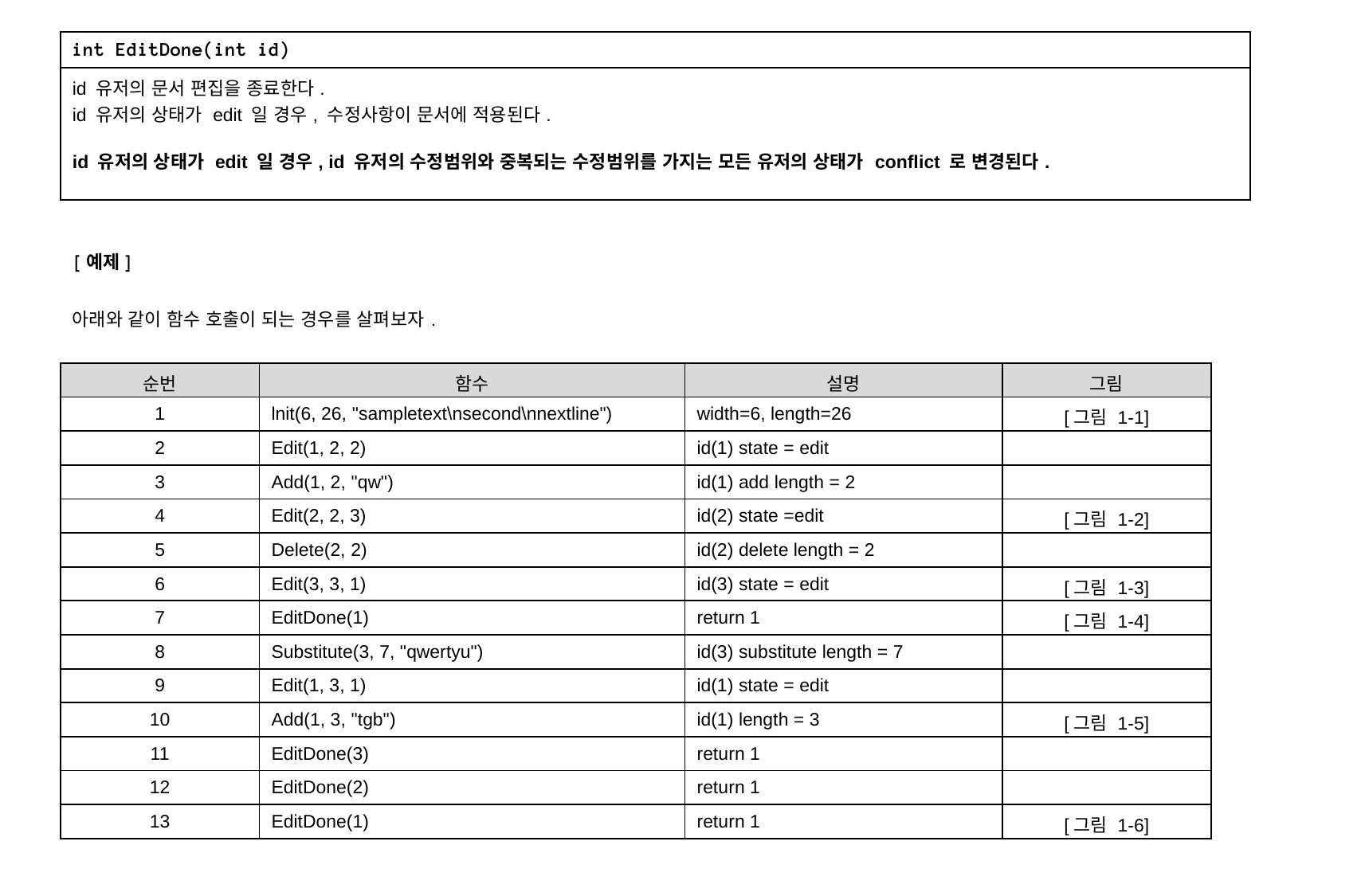

| int EditDone(int id) |
| --- |
| id 유저의 문서 편집을 종료한다. id 유저의 상태가 edit 일 경우, 수정사항이 문서에 적용된다. id 유저의 상태가 edit 일 경우, id 유저의 수정범위와 중복되는 수정범위를 가지는 모든 유저의 상태가 conflict 로 변경된다. |
[예제]

아래와 같이 함수 호출이 되는 경우를 살펴보자.
| 순번 | 함수 | 설명 | 그림 |
| --- | --- | --- | --- |
| 1 | lnit(6, 26, "sampletext\nsecond\nnextline") | width=6, length=26 | [그림 1-1] |
| 2 | Edit(1, 2, 2) | id(1) state = edit |  |
| 3 | Add(1, 2, "qw") | id(1) add length = 2 |  |
| 4 | Edit(2, 2, 3) | id(2) state =edit | [그림 1-2] |
| 5 | Delete(2, 2) | id(2) delete length = 2 |  |
| 6 | Edit(3, 3, 1) | id(3) state = edit | [그림 1-3] |
| 7 | EditDone(1) | return 1 | [그림 1-4] |
| 8 | Substitute(3, 7, "qwertyu") | id(3) substitute length = 7 |  |
| 9 | Edit(1, 3, 1) | id(1) state = edit |  |
| 10 | Add(1, 3, "tgb") | id(1) length = 3 | [그림 1-5] |
| 11 | EditDone(3) | return 1 |  |
| 12 | EditDone(2) | return 1 |  |
| 13 | EditDone(1) | return 1 | [그림 1-6] |